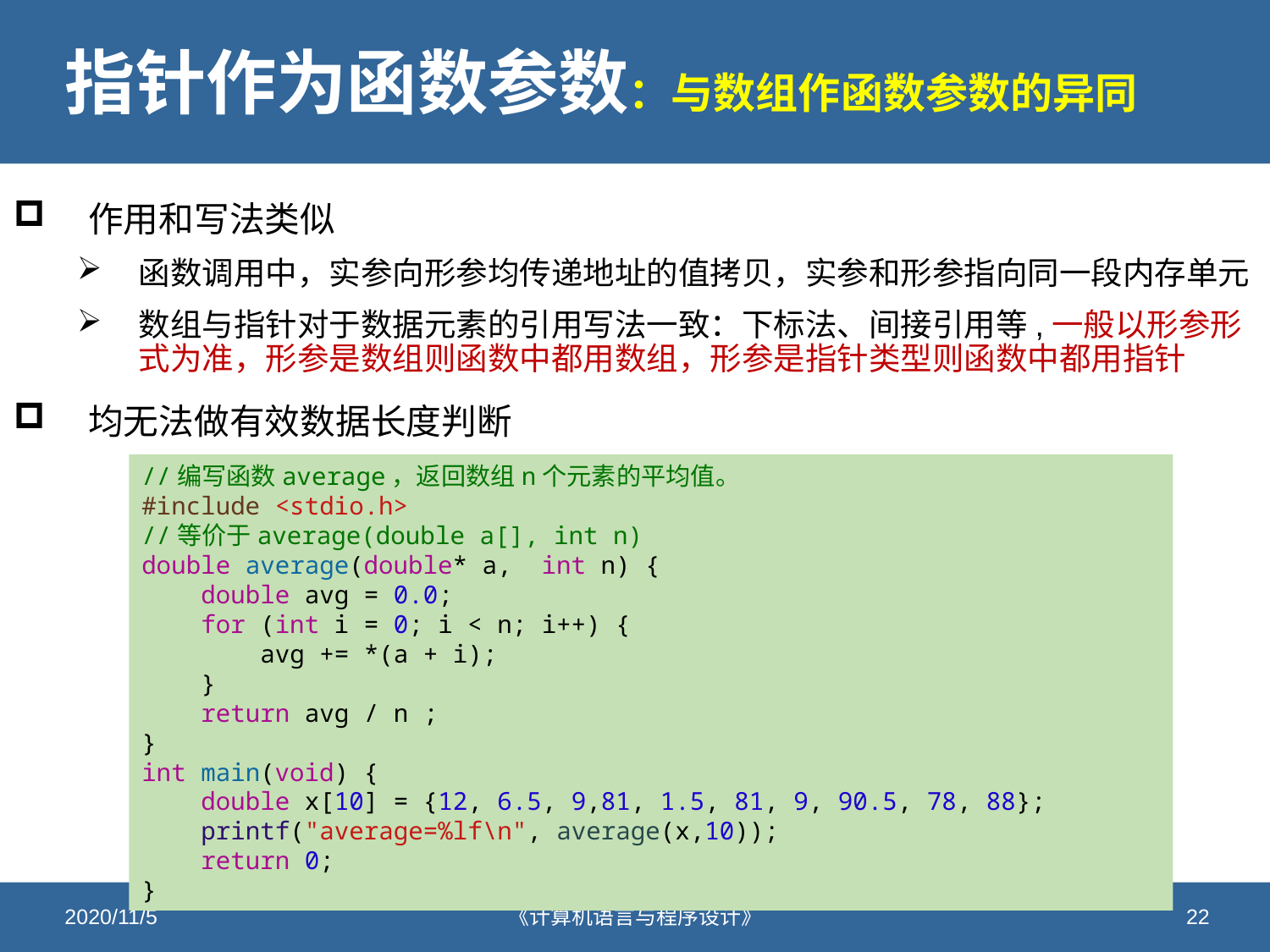

# 指针作为函数参数：与数组作函数参数的异同
作用和写法类似
函数调用中，实参向形参均传递地址的值拷贝，实参和形参指向同一段内存单元
数组与指针对于数据元素的引用写法一致：下标法、间接引用等,一般以形参形式为准，形参是数组则函数中都用数组，形参是指针类型则函数中都用指针
均无法做有效数据长度判断
//编写函数average，返回数组n个元素的平均值。
#include <stdio.h>
//等价于average(double a[], int n)
double average(double* a,  int n) {
    double avg = 0.0;
    for (int i = 0; i < n; i++) {
        avg += *(a + i);
    }
    return avg / n ;
}
int main(void) {
    double x[10] = {12, 6.5, 9,81, 1.5, 81, 9, 90.5, 78, 88};
    printf("average=%lf\n", average(x,10));
    return 0;
}
2020/11/5
《计算机语言与程序设计》
22